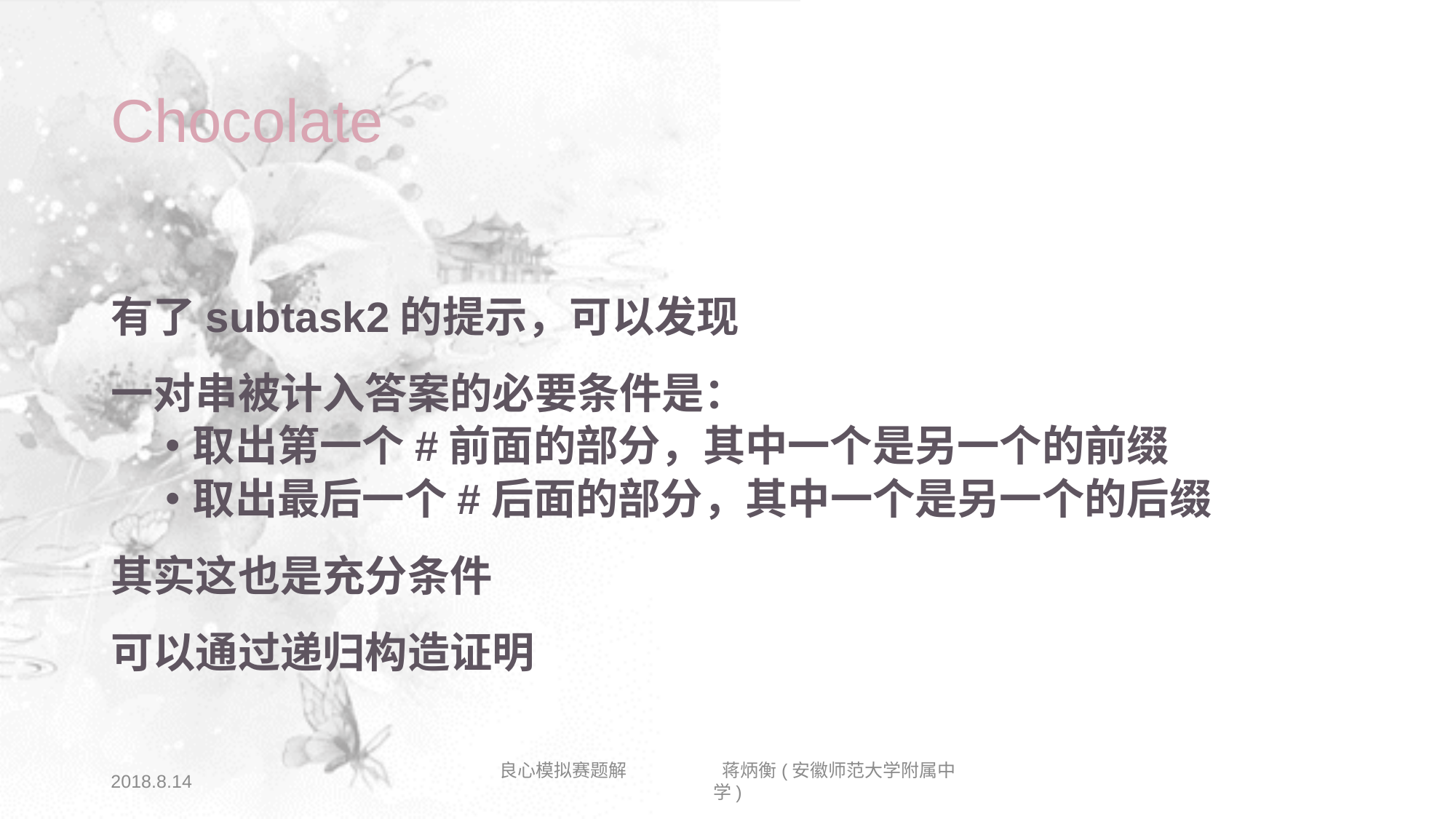

# Chocolate
有了subtask2的提示，可以发现
一对串被计入答案的必要条件是：
取出第一个#前面的部分，其中一个是另一个的前缀
取出最后一个#后面的部分，其中一个是另一个的后缀
其实这也是充分条件
可以通过递归构造证明
2018.8.14
良心模拟赛题解                 蒋炳衡(安徽师范大学附属中学)
23